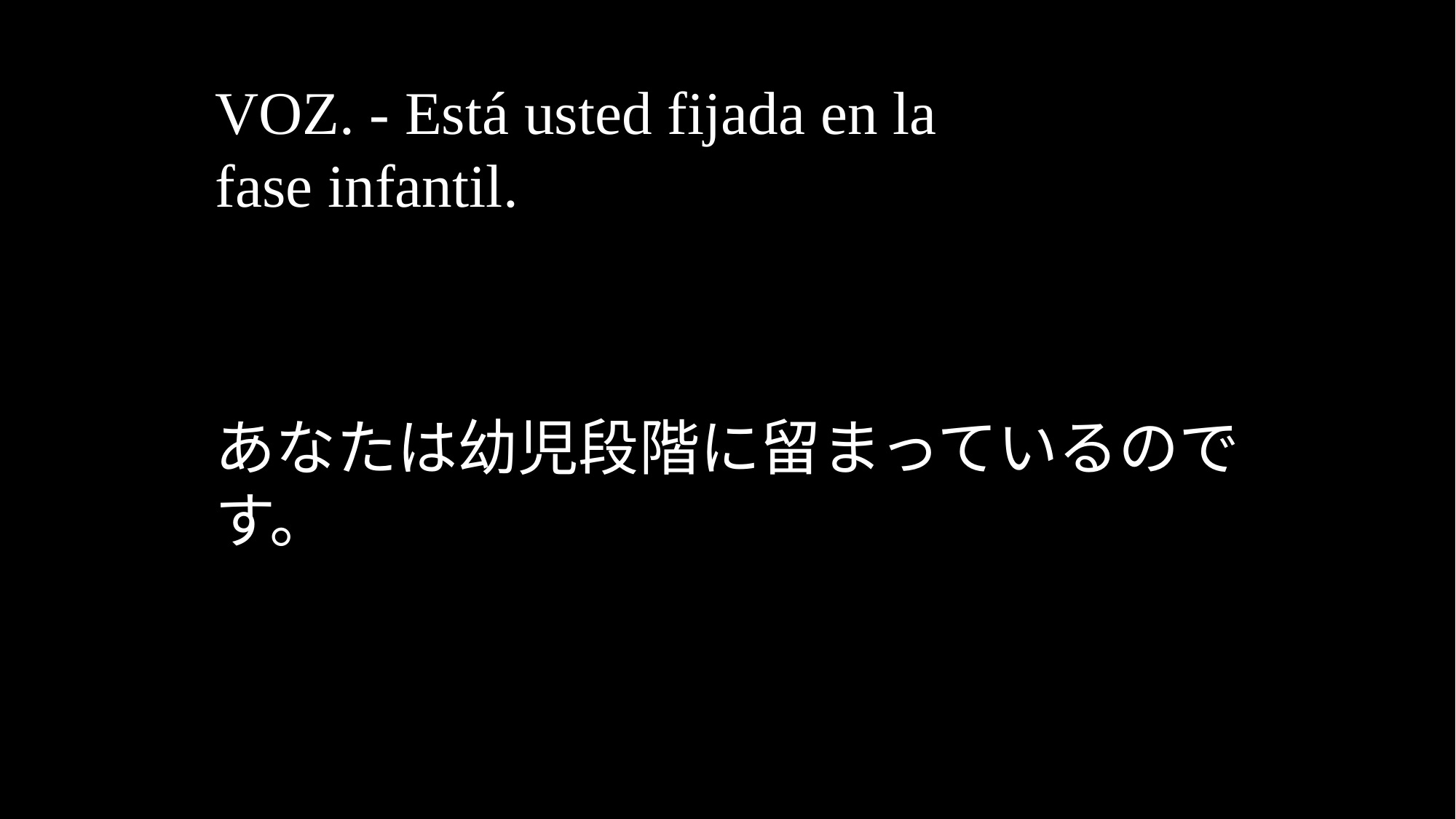

VOZ. - Está usted fijada en la fase infantil.

あなたは幼児段階に留まっているのです。